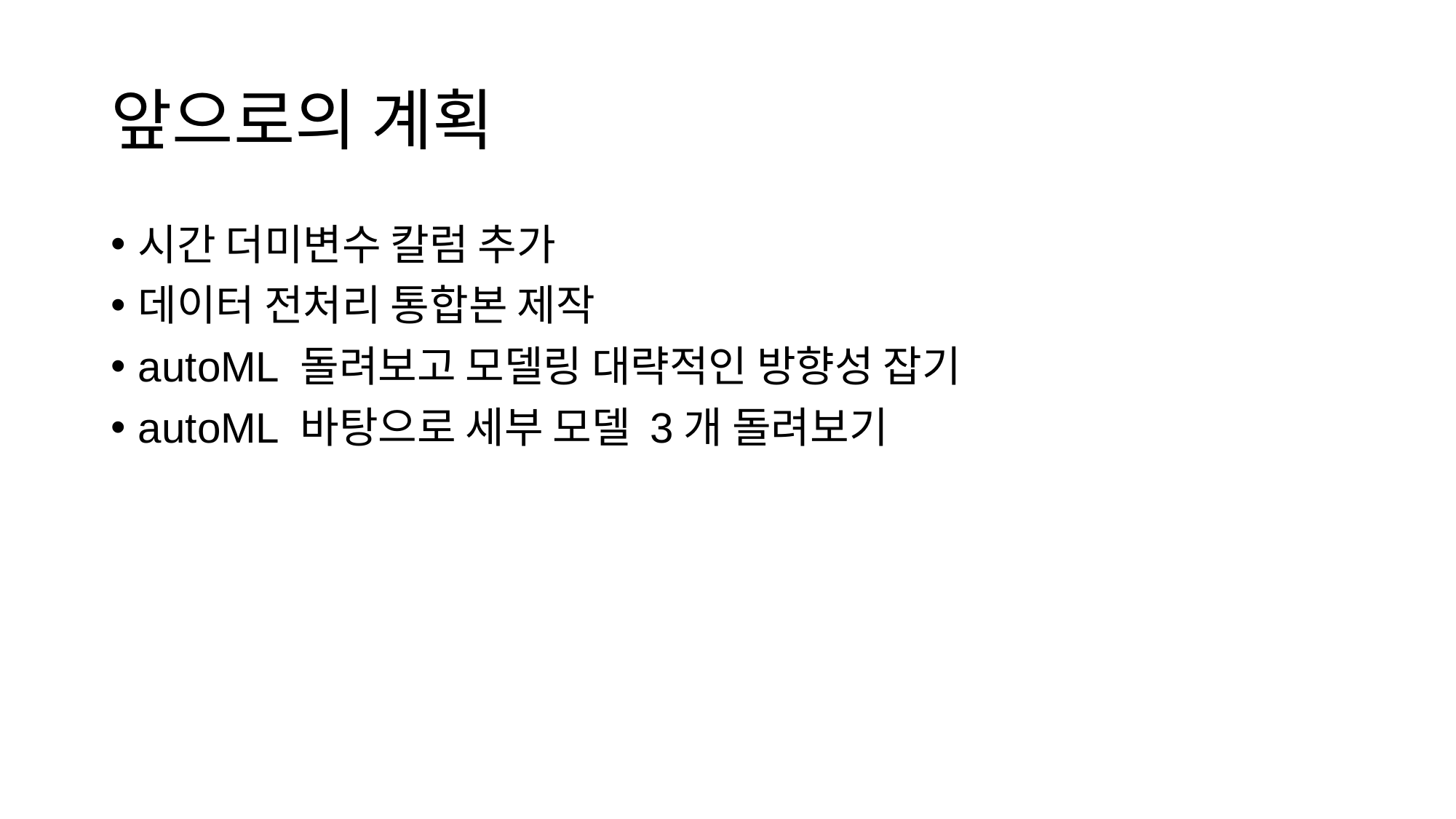

# 앞으로의 계획
시간 더미변수 칼럼 추가
데이터 전처리 통합본 제작
autoML 돌려보고 모델링 대략적인 방향성 잡기
autoML 바탕으로 세부 모델 3개 돌려보기